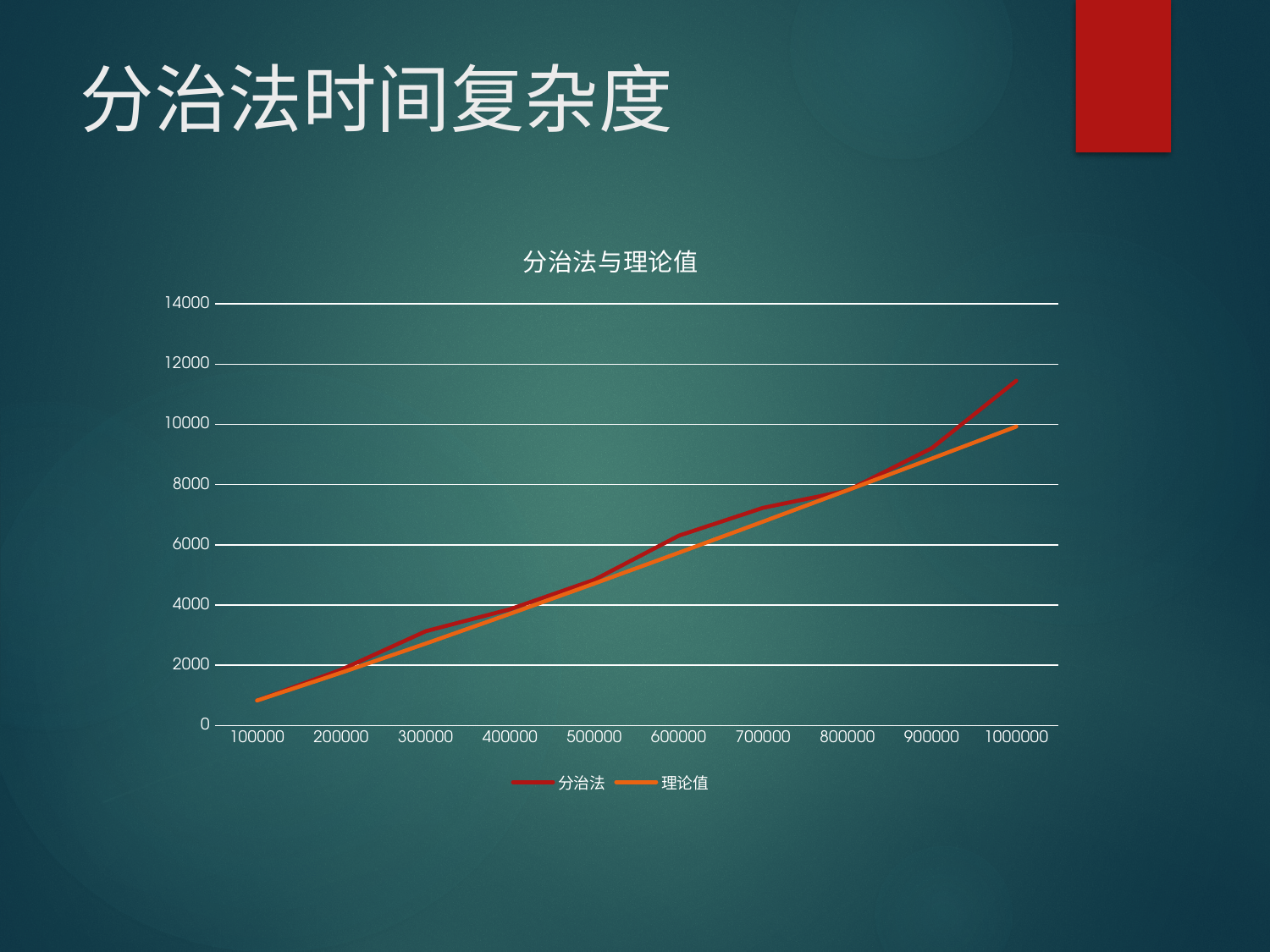

# 分治法时间复杂度

### Chart: 分治法与理论值

| Category | 分治法 | 理论值 |
|---|---|---|
| 100000 | 827.0 | 827.0 |
| 200000 | 1853.0 | 1753.9201912539054 |
| 300000 | 3128.0 | 2718.2736844886044 |
| 400000 | 3861.0 | 3707.0403825078106 |
| 500000 | 4838.0 | 4713.960573761725 |
| 600000 | 6302.0 | 5735.347368977209 |
| 700000 | 7228.0 | 6768.764595217947 |
| 800000 | 7801.0 | 7812.480765015622 |
| 900000 | 9212.0 | 8865.201246289012 |
| 1000000 | 11448.0 | 9925.92114752345 |